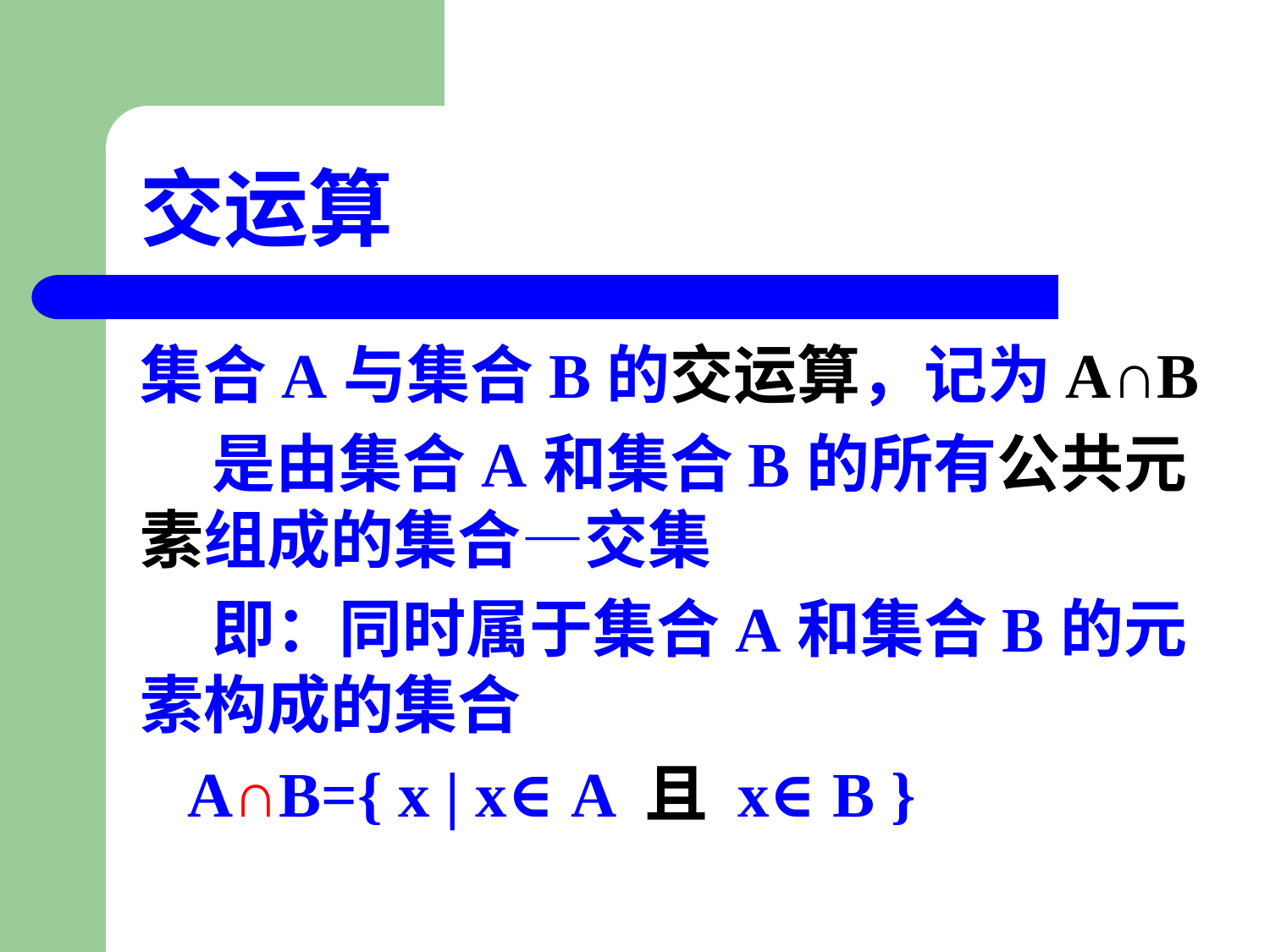

# 交运算
集合A与集合B的交运算，记为A∩B
    是由集合A和集合B的所有公共元素组成的集合—交集
    即：同时属于集合A和集合B的元素构成的集合
   A∩B={ x | x∈A 且 x∈B }